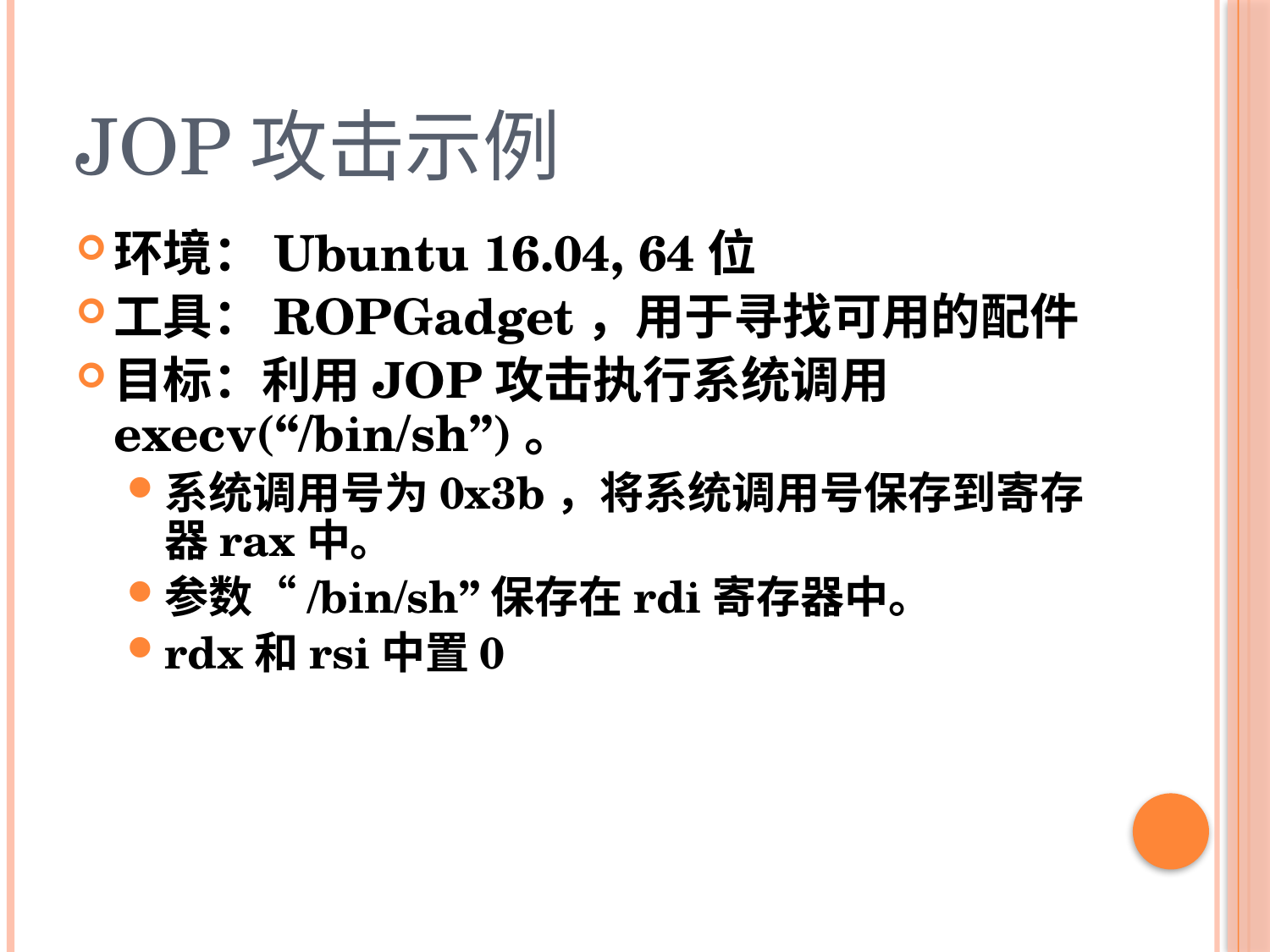

# JOP攻击示例
环境：Ubuntu 16.04, 64位
工具：ROPGadget，用于寻找可用的配件
目标：利用JOP攻击执行系统调用execv(“/bin/sh”)。
系统调用号为0x3b，将系统调用号保存到寄存器rax中。
参数“/bin/sh”保存在rdi寄存器中。
rdx和rsi中置0